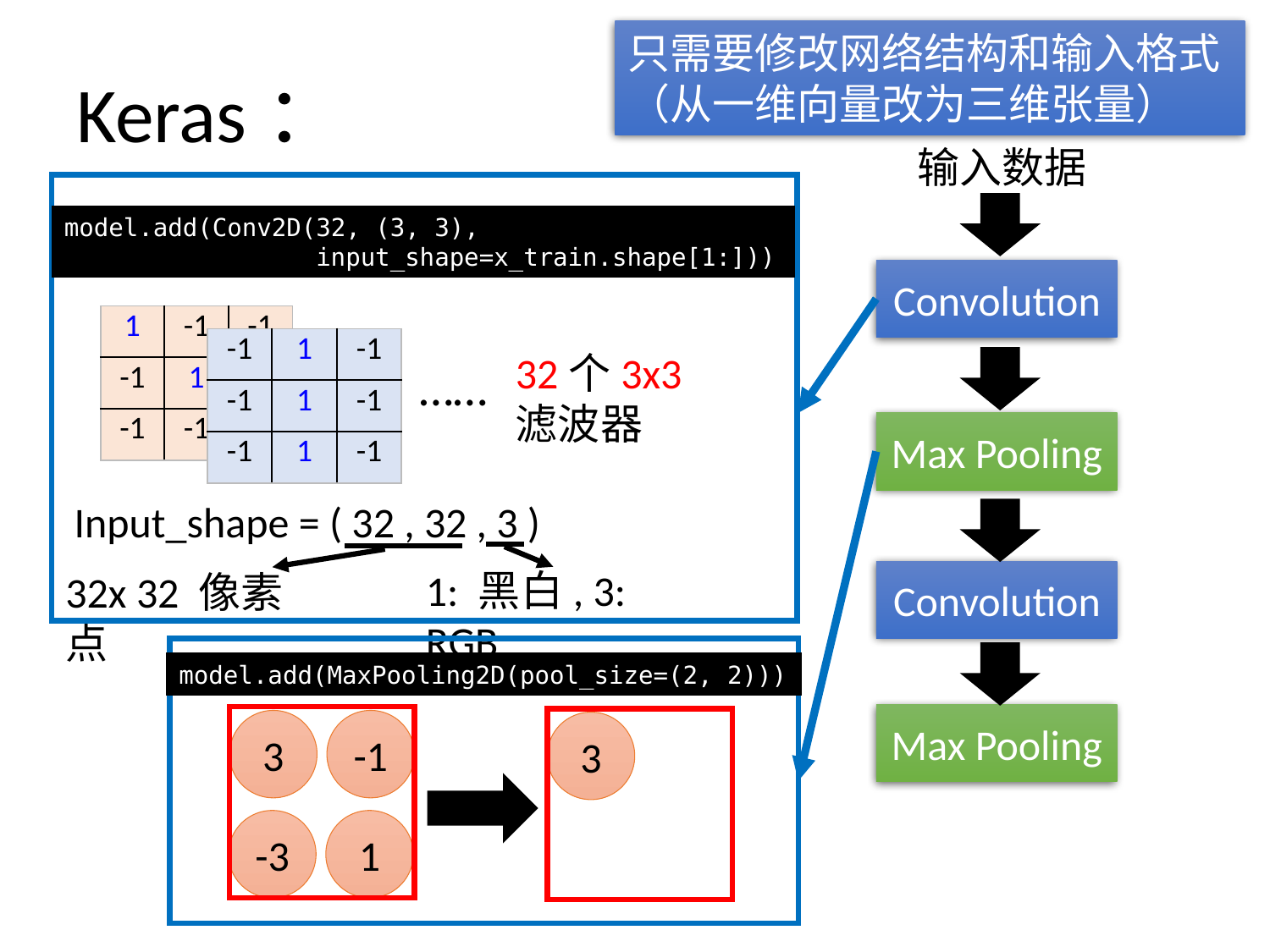

只需要修改网络结构和输入格式（从一维向量改为三维张量）
# Keras：
输入数据

model.add(Conv2D(32, (3, 3),
                 input_shape=x_train.shape[1:]))
Convolution
| 1 | -1 | -1 |
| --- | --- | --- |
| -1 | 1 | -1 |
| -1 | -1 | 1 |
| -1 | 1 | -1 |
| --- | --- | --- |
| -1 | 1 | -1 |
| -1 | 1 | -1 |
32个3x3滤波器

……
Max Pooling
Input_shape = ( 32 , 32 , 3 )

1: 黑白, 3: RGB
32x 32 像素点
Convolution

model.add(MaxPooling2D(pool_size=(2, 2)))
Max Pooling

3
-1
3

-3
1